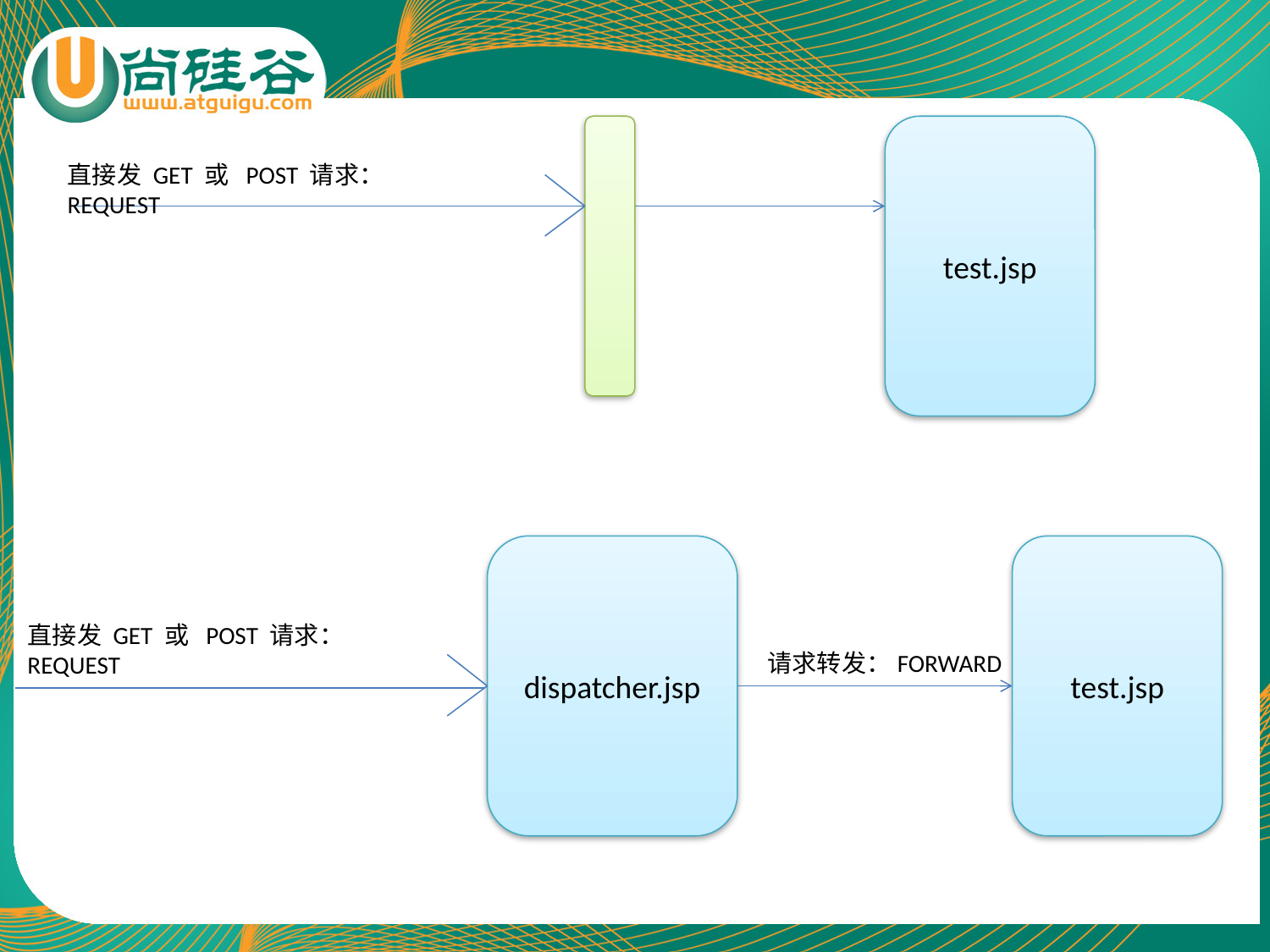

test.jsp
直接发 GET 或  POST 请求：REQUEST
dispatcher.jsp
test.jsp
直接发 GET 或  POST 请求：REQUEST
请求转发：FORWARD